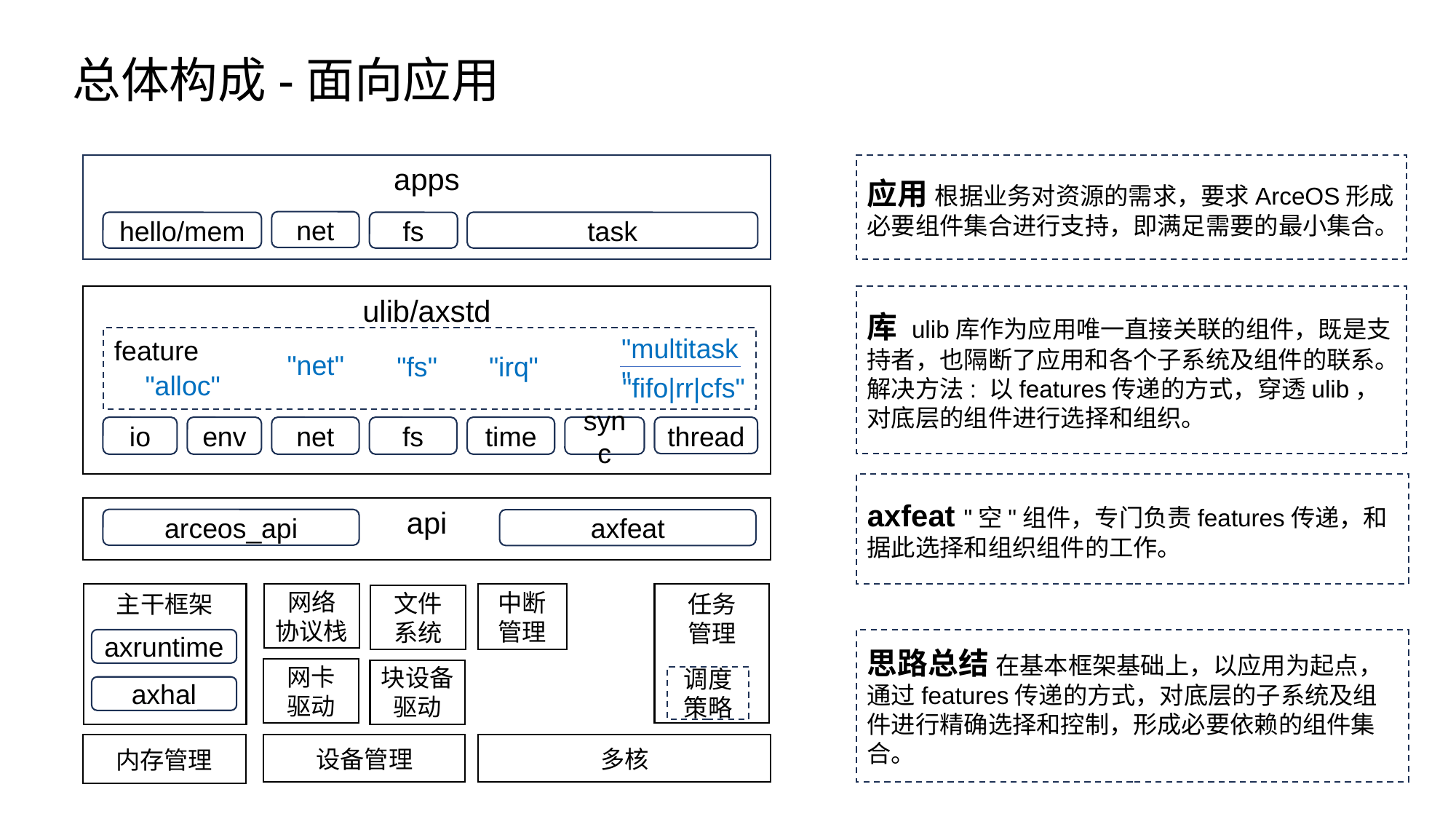

总体构成-面向应用
apps
应用 根据业务对资源的需求，要求ArceOS形成必要组件集合进行支持，即满足需要的最小集合。
net
hello/mem
fs
task
ulib/axstd
库 ulib库作为应用唯一直接关联的组件，既是支持者，也隔断了应用和各个子系统及组件的联系。解决方法: 以features传递的方式，穿透ulib，对底层的组件进行选择和组织。
"multitask"
feature
"net"
"fs"
"irq"
"alloc"
"fifo|rr|cfs"
io
env
net
fs
time
sync
thread
axfeat "空"组件，专门负责features传递，和据此选择和组织组件的工作。
api
arceos_api
axfeat
网络
协议栈
中断管理
任务
管理
主干框架
文件
系统
axruntime
思路总结 在基本框架基础上，以应用为起点，通过features传递的方式，对底层的子系统及组件进行精确选择和控制，形成必要依赖的组件集合。
网卡
驱动
块设备
驱动
调度策略
axhal
内存管理
多核
设备管理